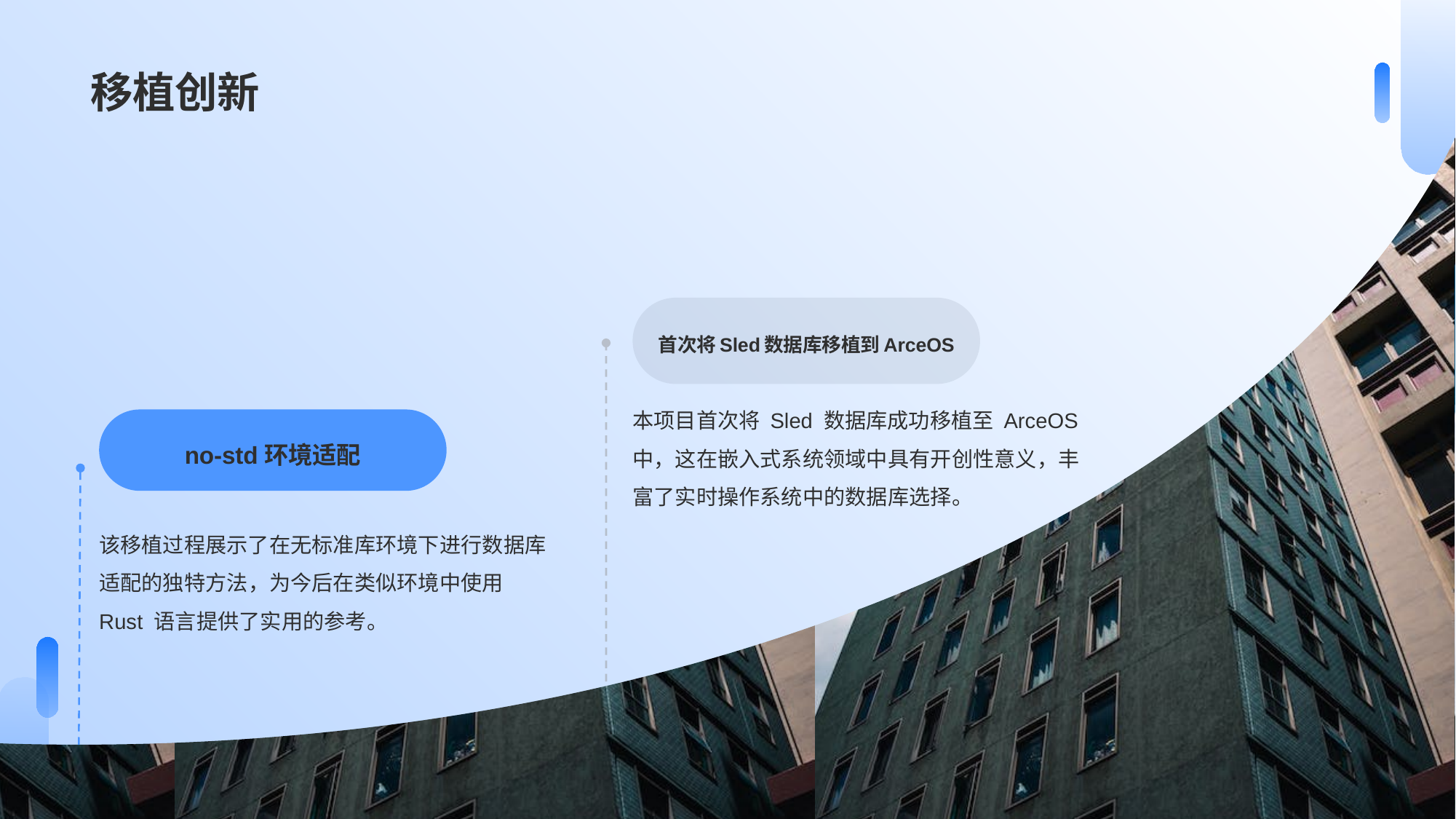

移植创新

首次将Sled数据库移植到ArceOS
本项目首次将 Sled 数据库成功移植至 ArceOS 中，这在嵌入式系统领域中具有开创性意义，丰富了实时操作系统中的数据库选择。
no-std环境适配
该移植过程展示了在无标准库环境下进行数据库适配的独特方法，为今后在类似环境中使用 Rust 语言提供了实用的参考。